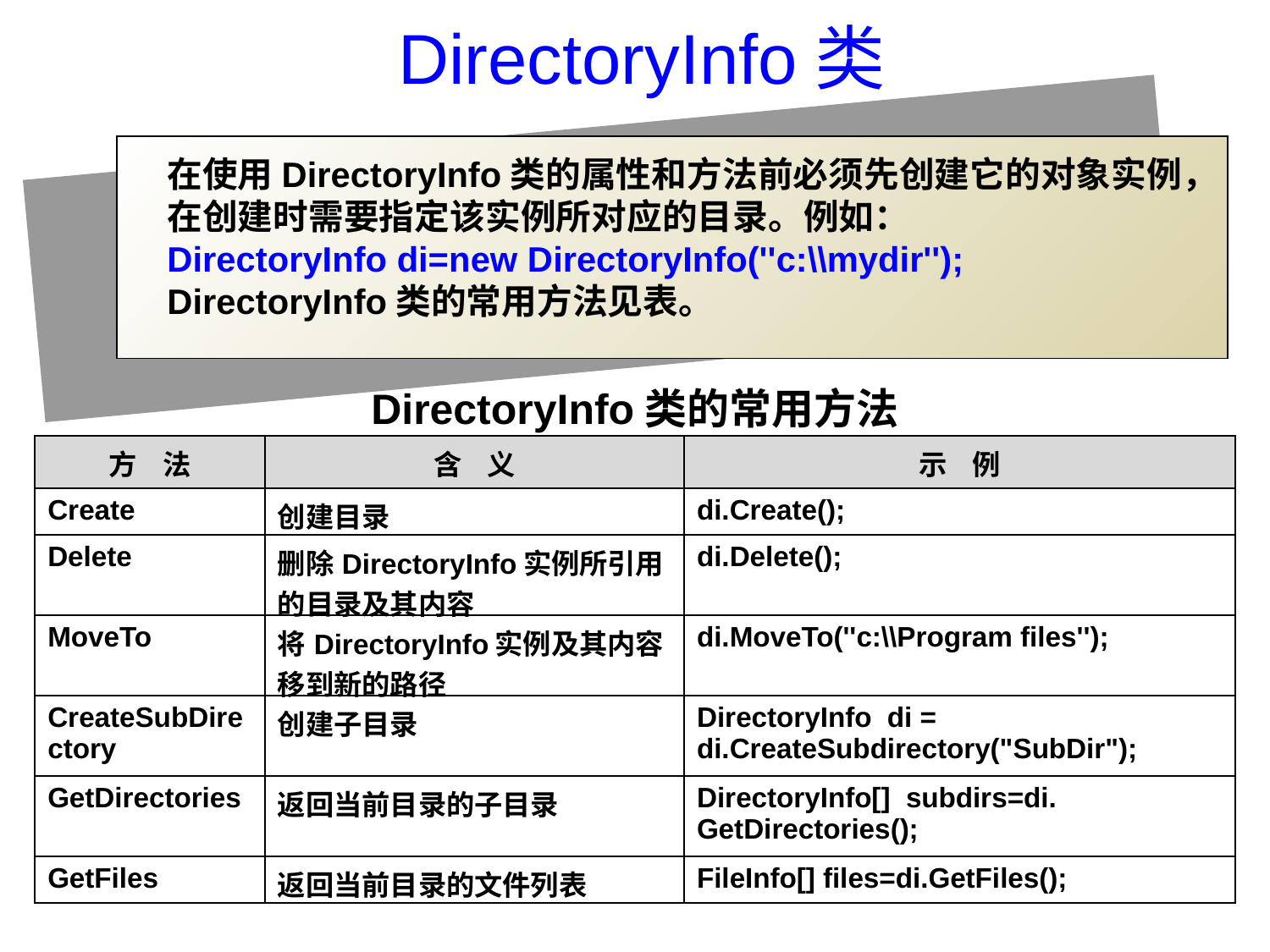

DirectoryInfo类

在使用DirectoryInfo类的属性和方法前必须先创建它的对象实例，在创建时需要指定该实例所对应的目录。例如：
DirectoryInfo di=new DirectoryInfo(''c:\\mydir'');
DirectoryInfo类的常用方法见表。
DirectoryInfo类的常用方法
| 方 法 | 含 义 | 示 例 |
| --- | --- | --- |
| Create | 创建目录 | di.Create(); |
| Delete | 删除DirectoryInfo实例所引用的目录及其内容 | di.Delete(); |
| MoveTo | 将DirectoryInfo实例及其内容移到新的路径 | di.MoveTo(''c:\\Program files''); |
| CreateSubDirectory | 创建子目录 | DirectoryInfo di = di.CreateSubdirectory("SubDir"); |
| GetDirectories | 返回当前目录的子目录 | DirectoryInfo[] subdirs=di. GetDirectories(); |
| GetFiles | 返回当前目录的文件列表 | FileInfo[] files=di.GetFiles(); |